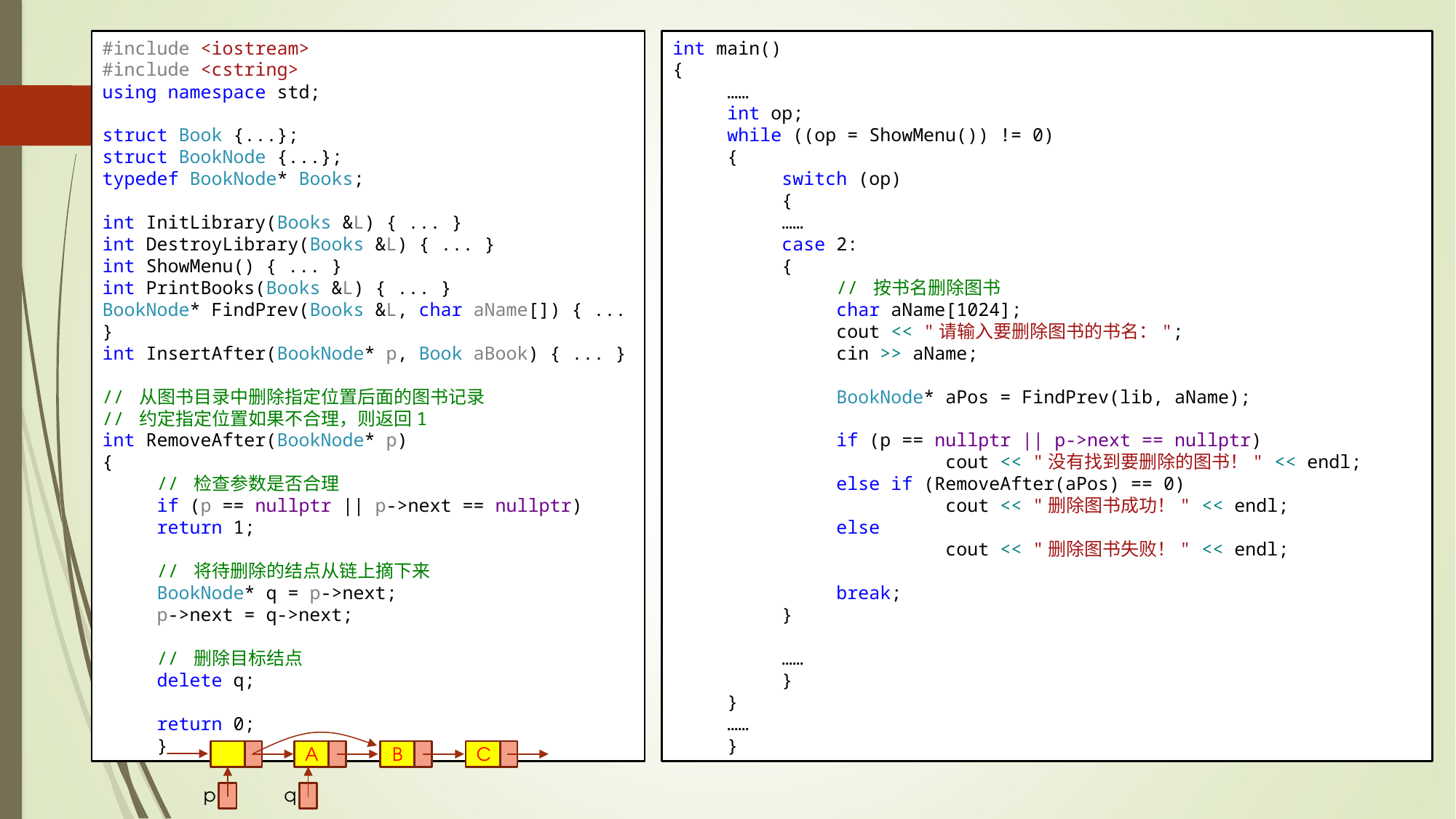

#include <iostream>
#include <cstring>
using namespace std;

struct Book {...};
struct BookNode {...};
typedef BookNode* Books;

int InitLibrary(Books &L) { ... }
int DestroyLibrary(Books &L) { ... }
int ShowMenu() { ... }
int PrintBooks(Books &L) { ... }
BookNode* FindPrev(Books &L, char aName[]) { ... }
int InsertAfter(BookNode* p, Book aBook) { ... }

// 从图书目录中删除指定位置后面的图书记录
// 约定指定位置如果不合理，则返回1
int RemoveAfter(BookNode* p)
{
// 检查参数是否合理
if (p == nullptr || p->next == nullptr) return 1;

// 将待删除的结点从链上摘下来
BookNode* q = p->next;
p->next = q->next;

// 删除目标结点
delete q;

return 0;
}
int main()
{
……
int op;
while ((op = ShowMenu()) != 0)
{
switch (op)
{
……
case 2:
{
// 按书名删除图书
char aName[1024];
cout << "请输入要删除图书的书名：";
cin >> aName;

BookNode* aPos = FindPrev(lib, aName);

if (p == nullptr || p->next == nullptr)
	cout << "没有找到要删除的图书！" << endl;
else if (RemoveAfter(aPos) == 0)
	cout << "删除图书成功！" << endl;
else
	cout << "删除图书失败！" << endl;

break;
}

……
}
}
……
}

B

A

C

p
q